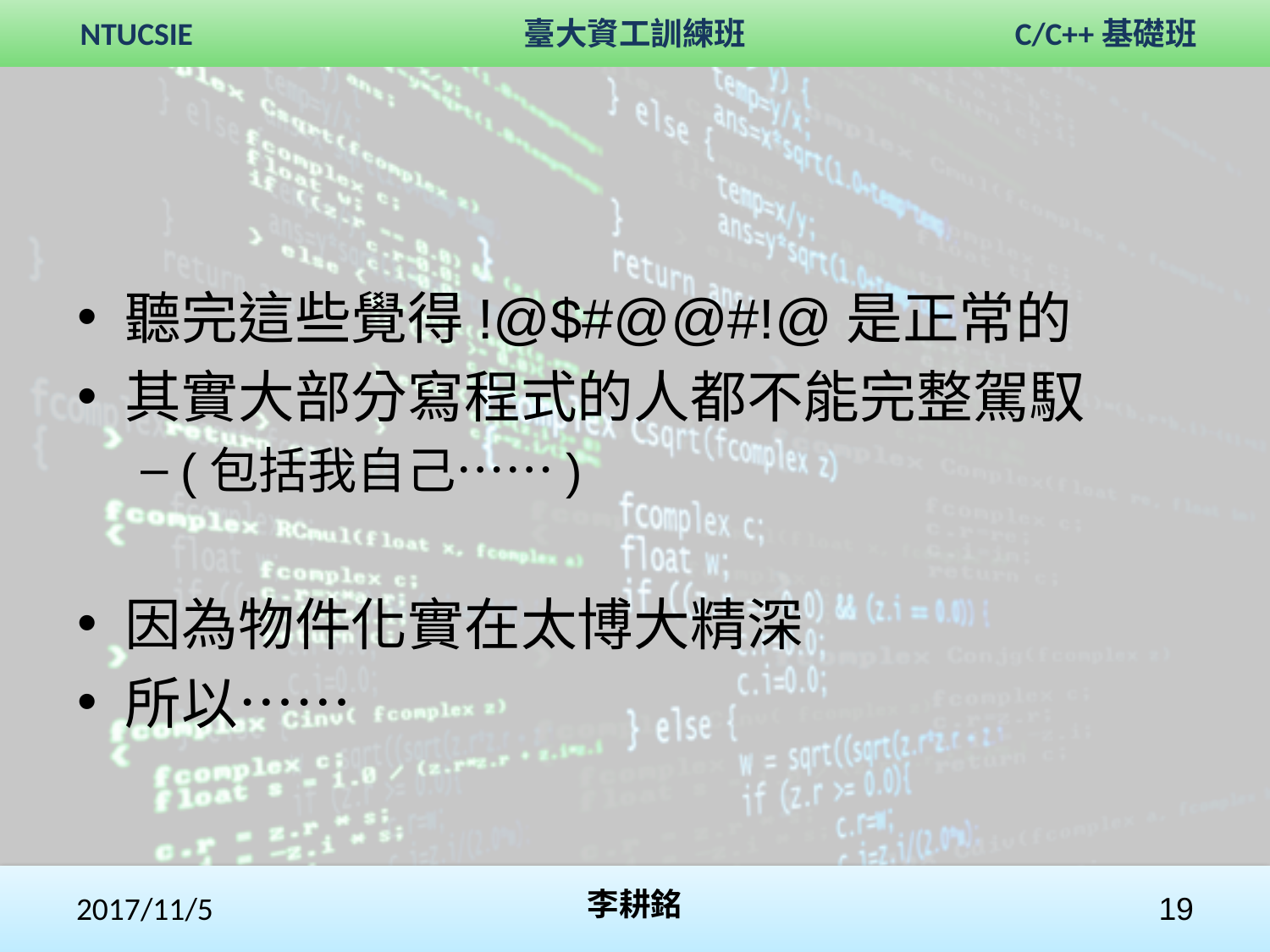

#
聽完這些覺得!@$#@@#!@是正常的
其實大部分寫程式的人都不能完整駕馭
(包括我自己……)

因為物件化實在太博大精深
所以……
2017/11/5
李耕銘
19